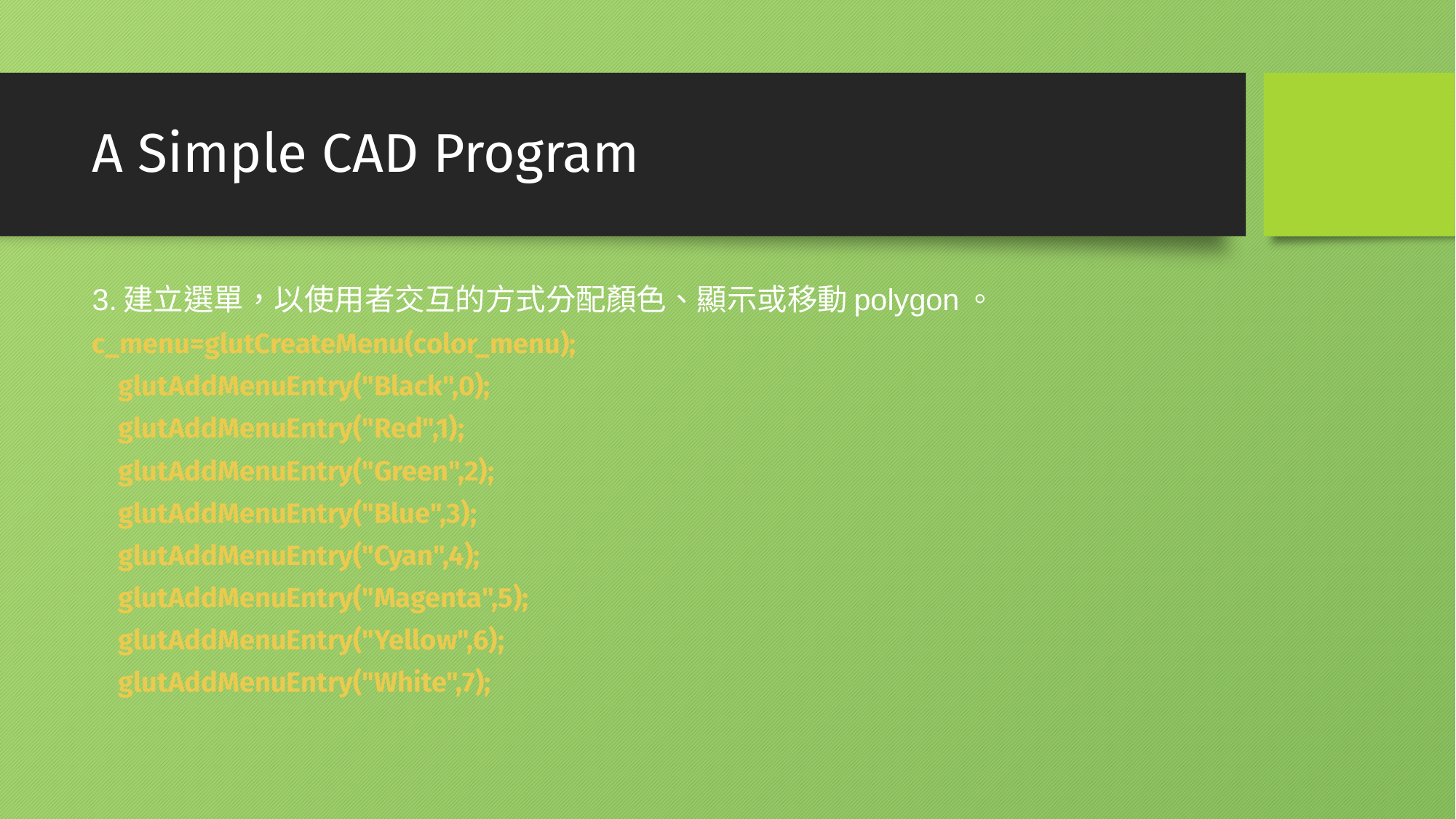

# A Simple CAD Program
3.建立選單，以使用者交互的方式分配顏色、顯示或移動polygon。
c_menu=glutCreateMenu(color_menu);
    glutAddMenuEntry("Black",0);
    glutAddMenuEntry("Red",1);
    glutAddMenuEntry("Green",2);
    glutAddMenuEntry("Blue",3);
    glutAddMenuEntry("Cyan",4);
    glutAddMenuEntry("Magenta",5);
    glutAddMenuEntry("Yellow",6);
    glutAddMenuEntry("White",7);